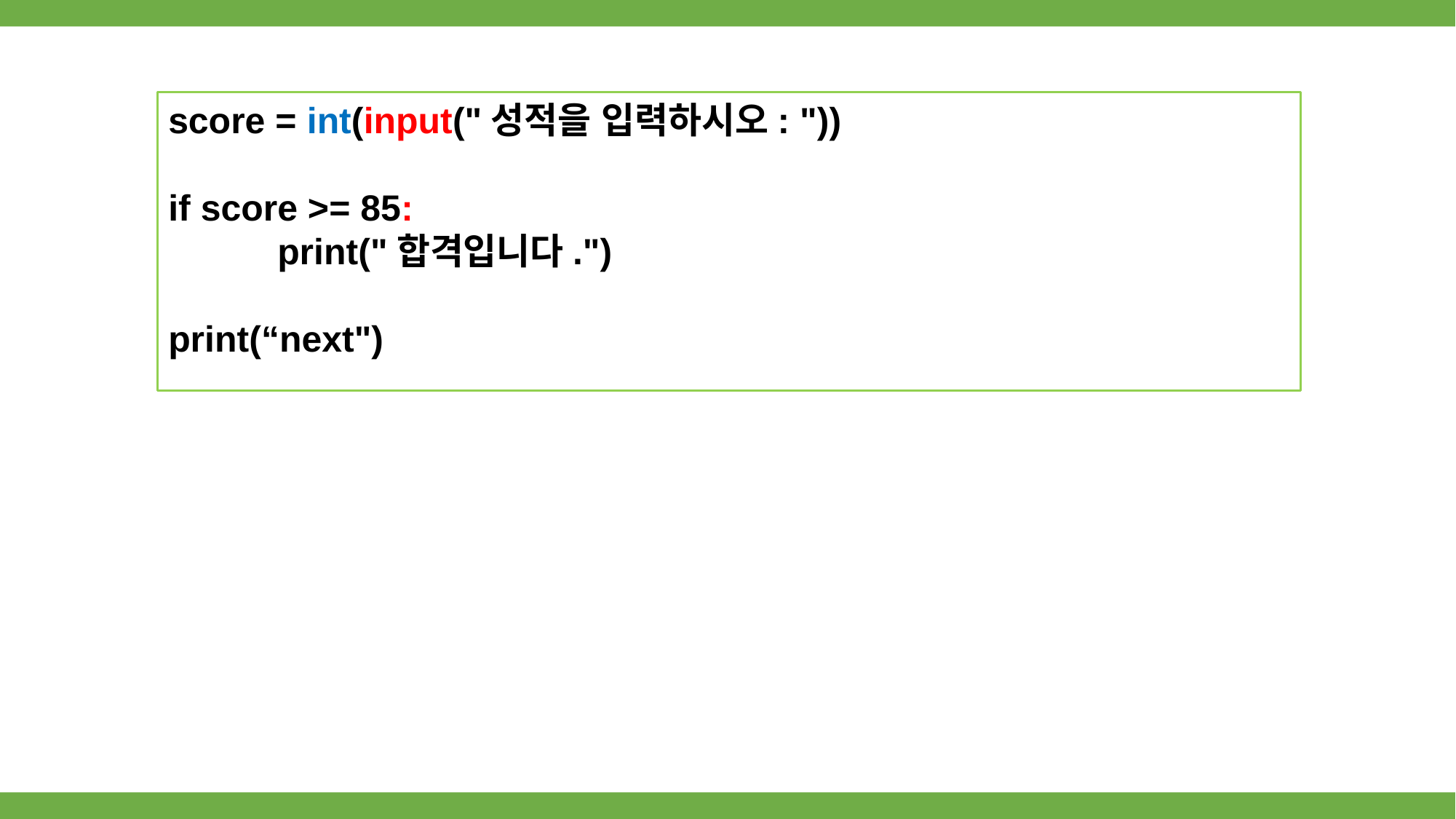

score = int(input("성적을 입력하시오: "))

if score >= 85:
	print("합격입니다.")

print(“next")